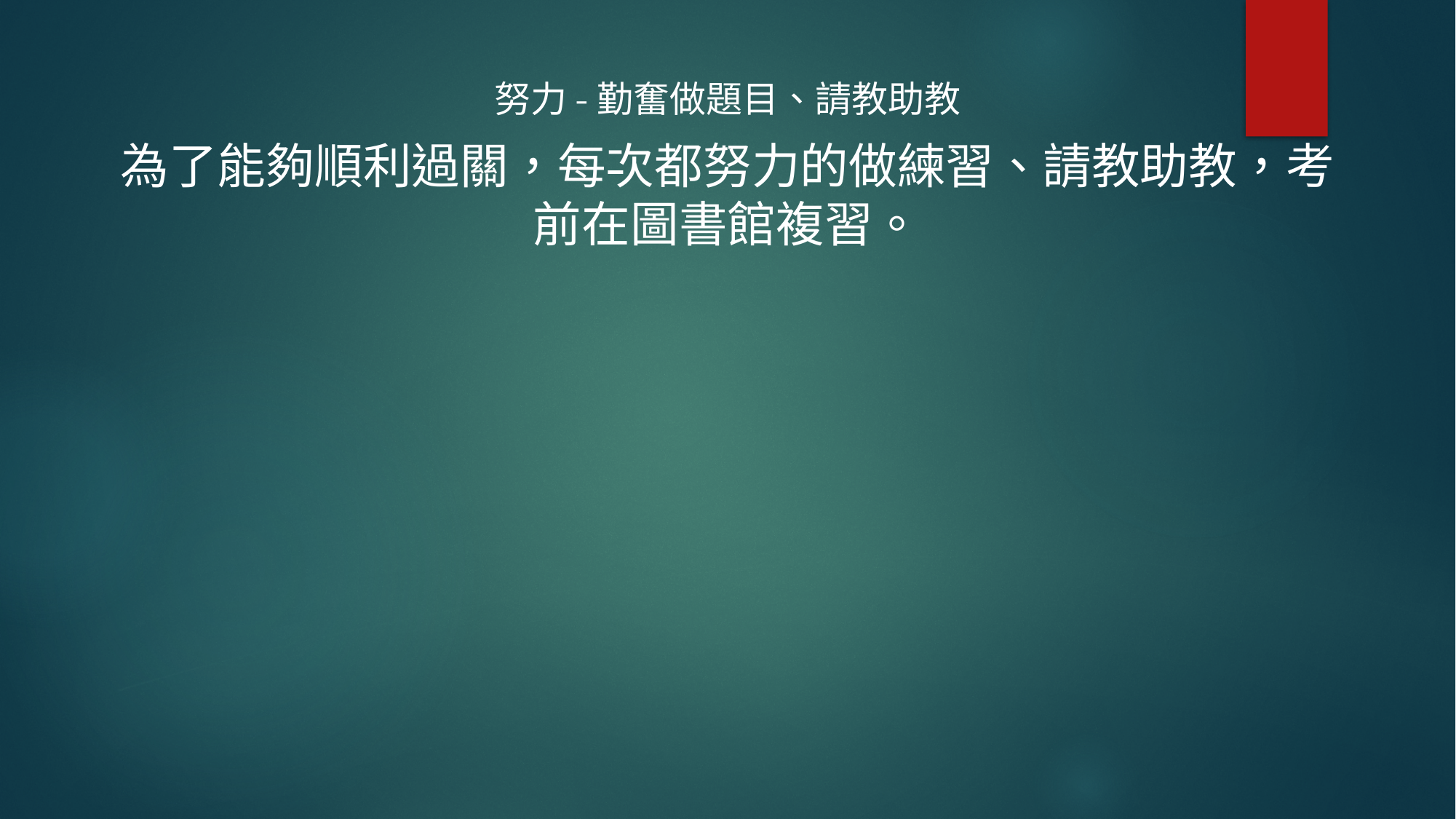

努力-勤奮做題目、請教助教
為了能夠順利過關，每次都努力的做練習、請教助教，考前在圖書館複習。